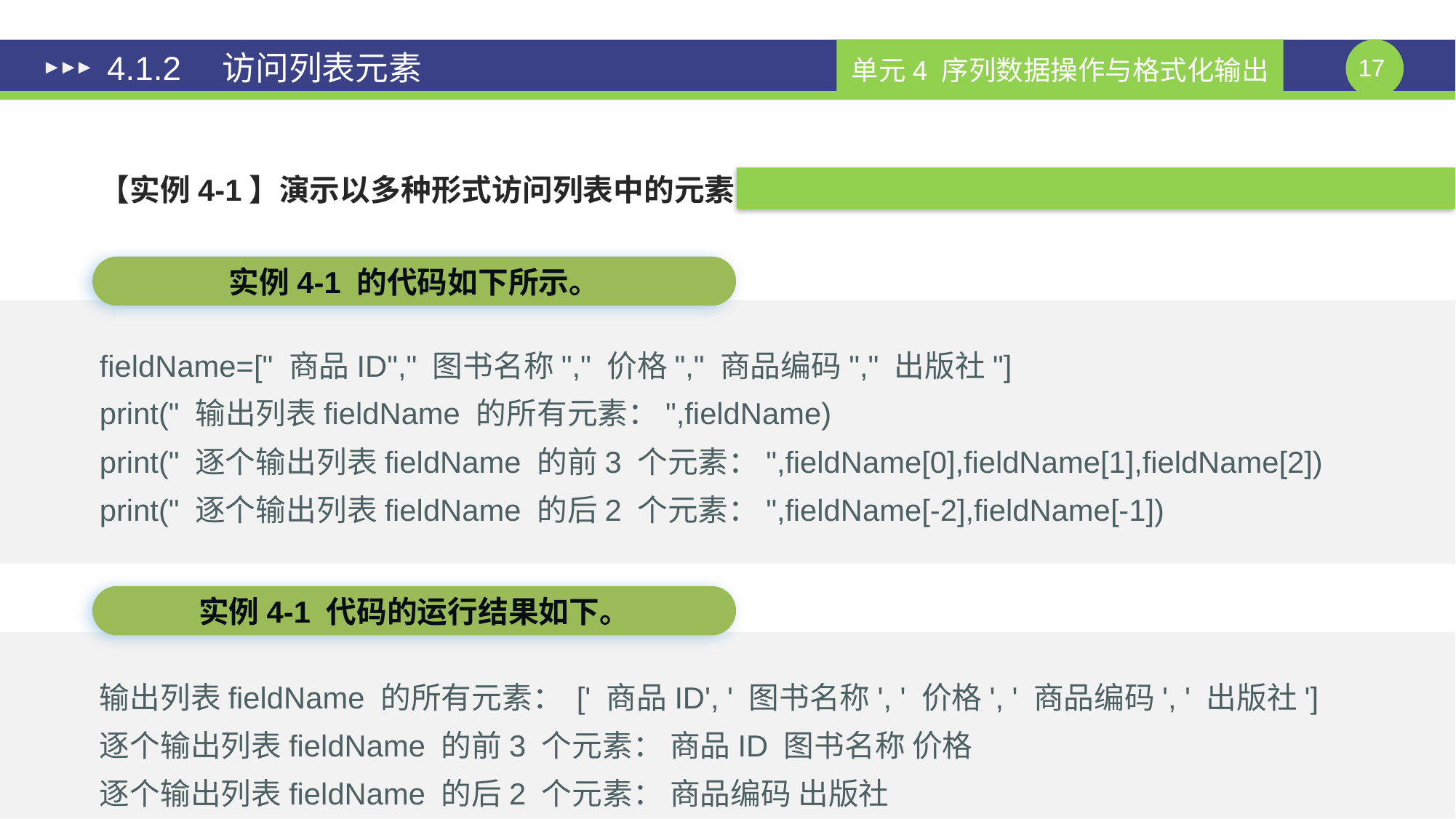

# 4.1.2　访问列表元素
【实例4-1】演示以多种形式访问列表中的元素

实例4-1 的代码如下所示。

fieldName=[" 商品ID"," 图书名称"," 价格"," 商品编码"," 出版社"]
print(" 输出列表fieldName 的所有元素：",fieldName)
print(" 逐个输出列表fieldName 的前3 个元素：",fieldName[0],fieldName[1],fieldName[2])
print(" 逐个输出列表fieldName 的后2 个元素：",fieldName[-2],fieldName[-1])
实例4-1 代码的运行结果如下。

输出列表fieldName 的所有元素： [' 商品ID', ' 图书名称', ' 价格', ' 商品编码', ' 出版社']
逐个输出列表fieldName 的前3 个元素： 商品ID 图书名称 价格
逐个输出列表fieldName 的后2 个元素： 商品编码 出版社